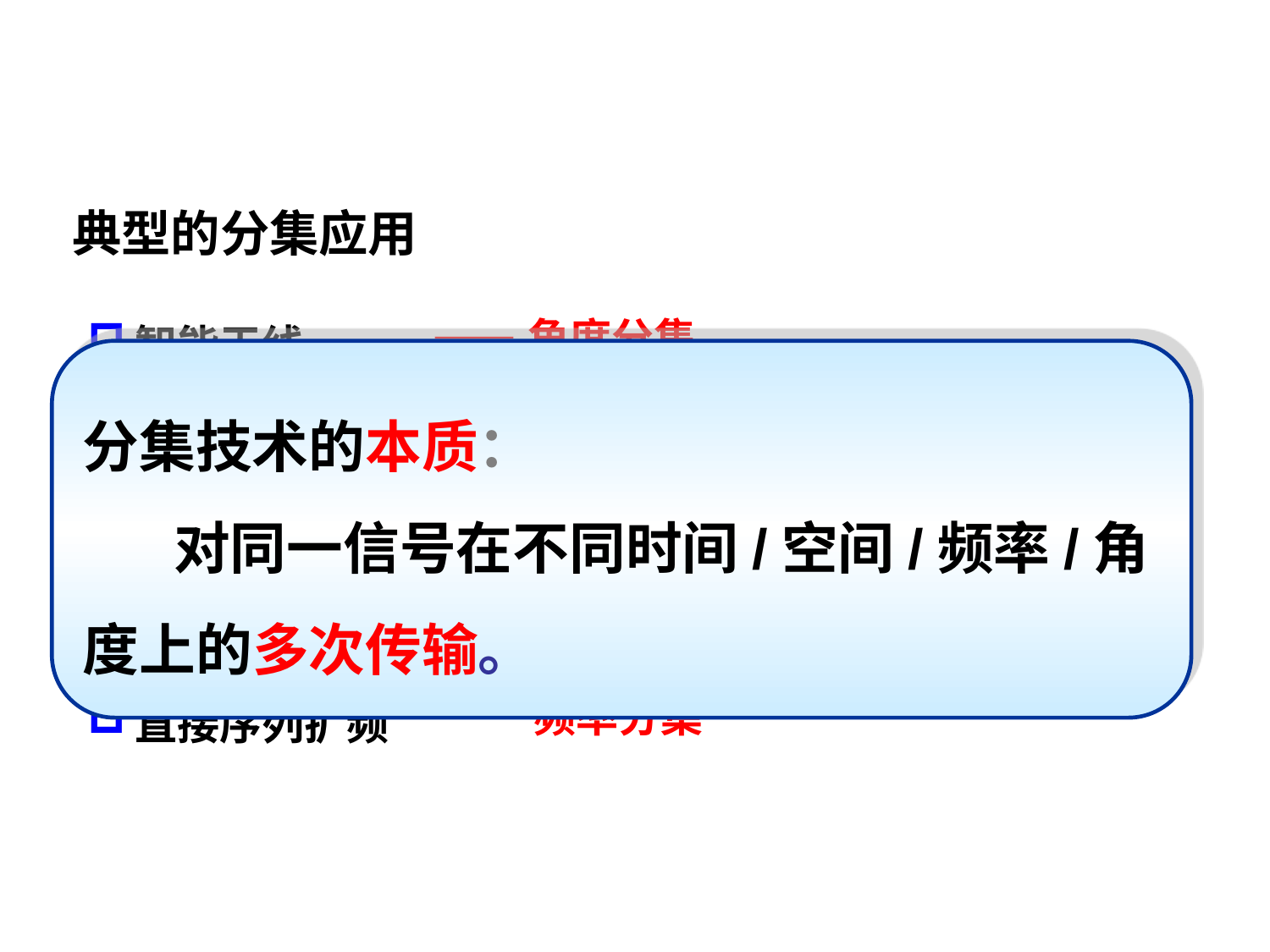

# 典型的分集应用
智能天线
天线阵
交织
跳频
直接序列扩频
——角度分集
分集技术的本质：
      对同一信号在不同时间/空间/频率/角度上的多次传输。
——空间分集
——时间分集
——频率分集
——频率分集